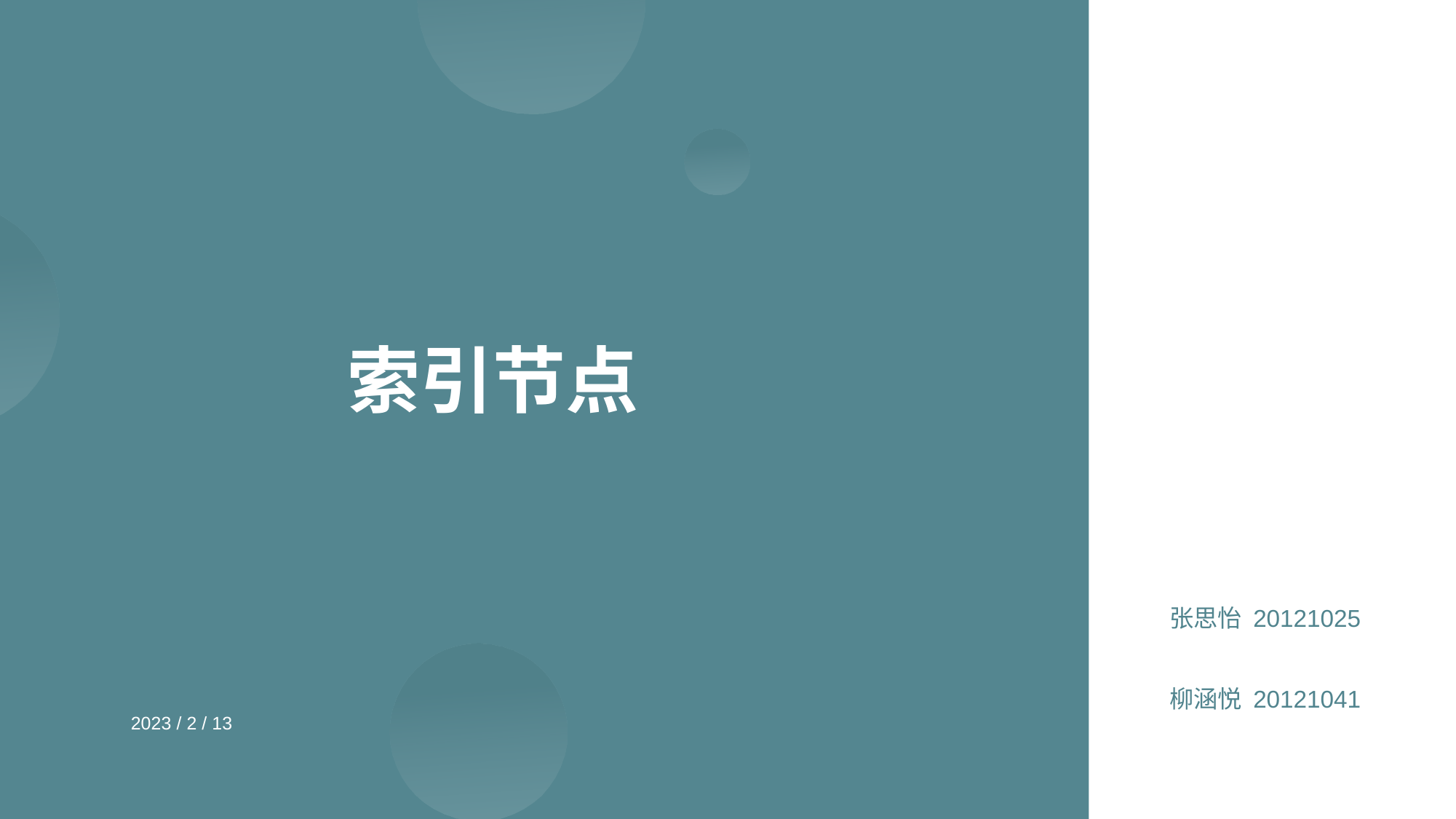

索引节点

张思怡 20121025

柳涵悦 20121041
2023 / 2 / 13